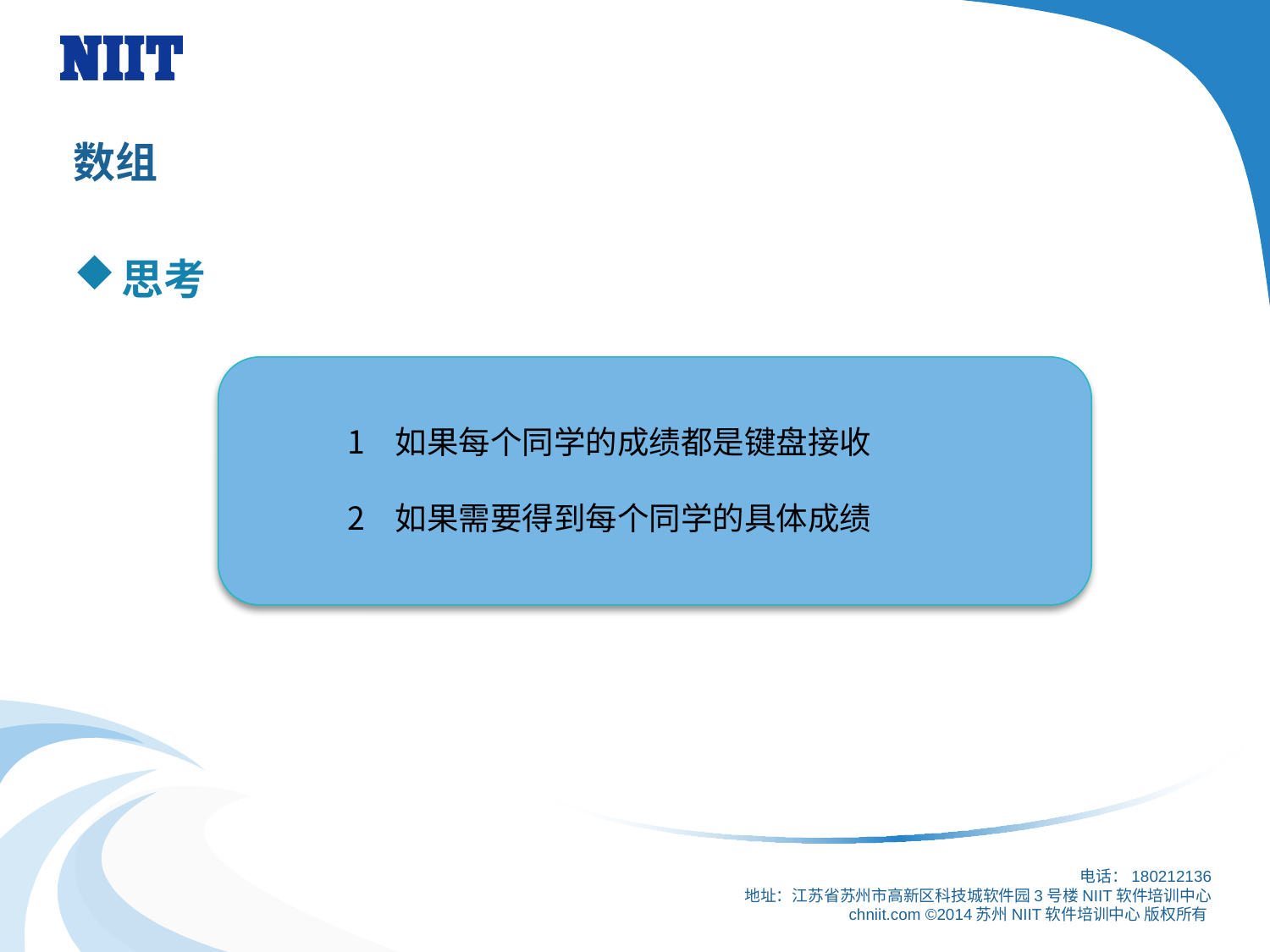

# 数组
思考

如果每个同学的成绩都是键盘接收

如果需要得到每个同学的具体成绩